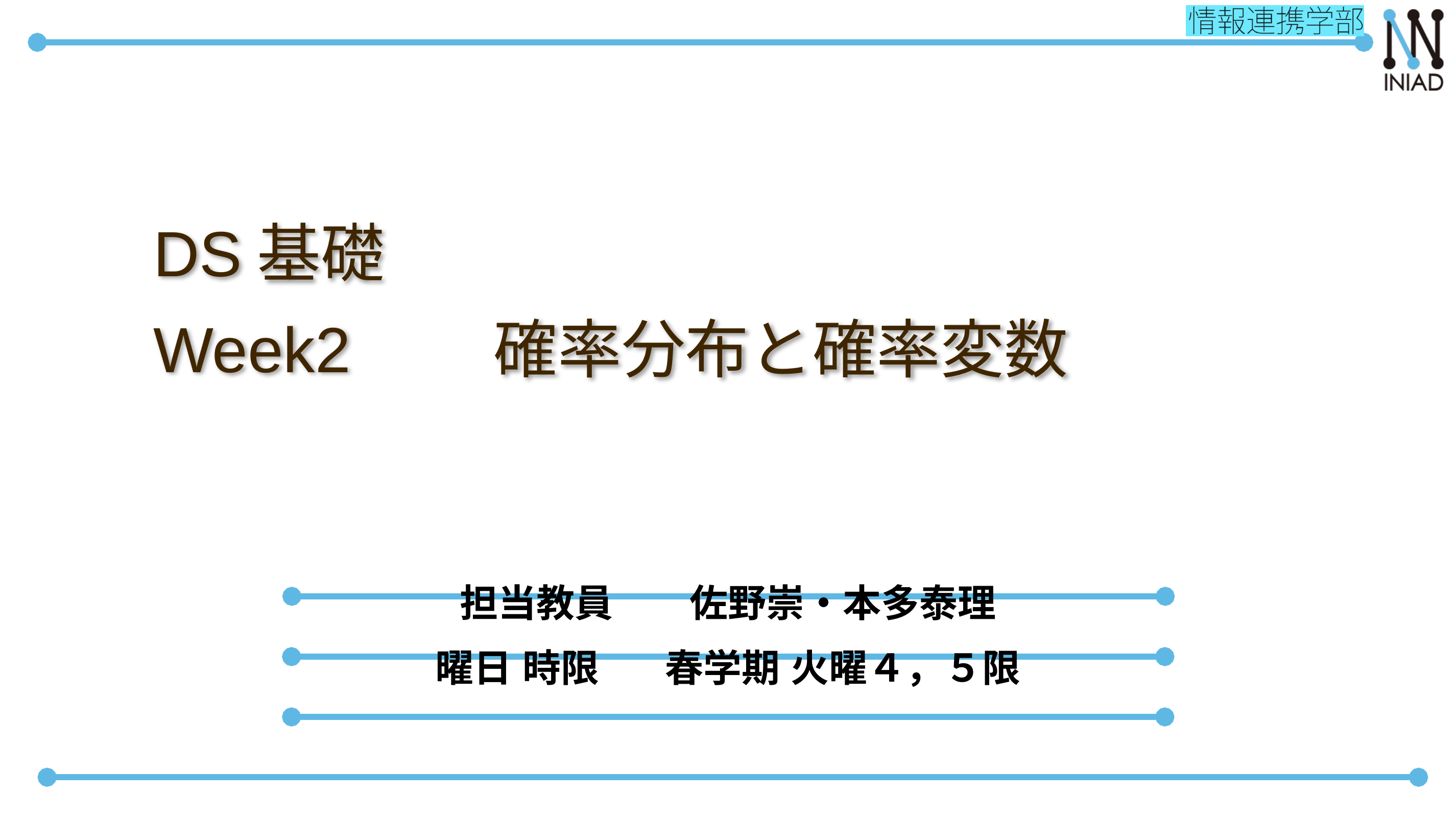

DS基礎
Week2　　確率分布と確率変数

担当教員	佐野崇・本多泰理
曜日 時限	春学期 火曜４，５限